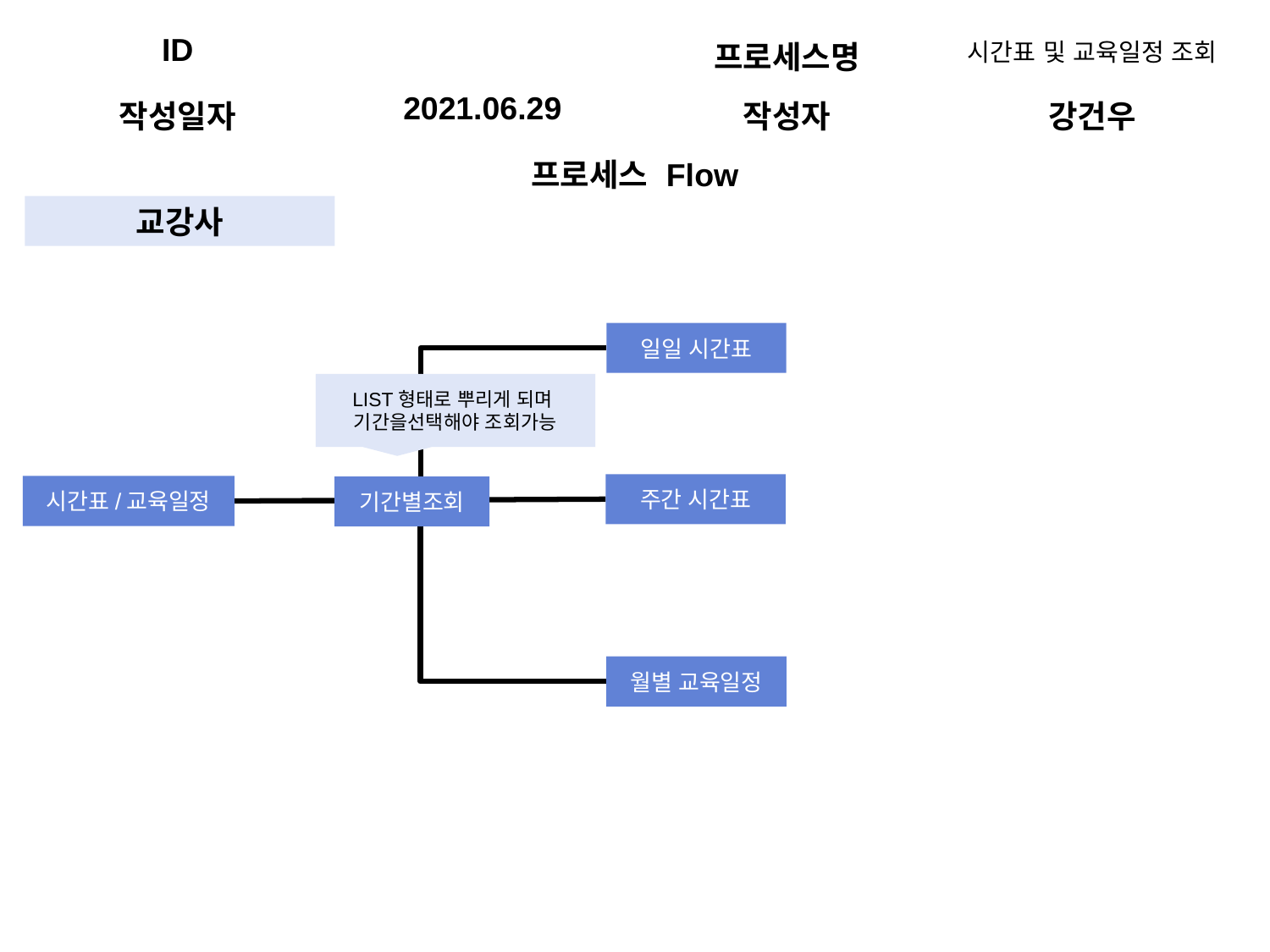

| ID |  | 프로세스명 | 시간표 및 교육일정 조회 |
| --- | --- | --- | --- |
| 작성일자 | 2021.06.29 | 작성자 | 강건우 |
| 프로세스 Flow |  |  |  |
교강사
일일 시간표
LIST형태로 뿌리게 되며
기간을선택해야 조회가능
주간 시간표
시간표/교육일정
기간별조회
월별 교육일정